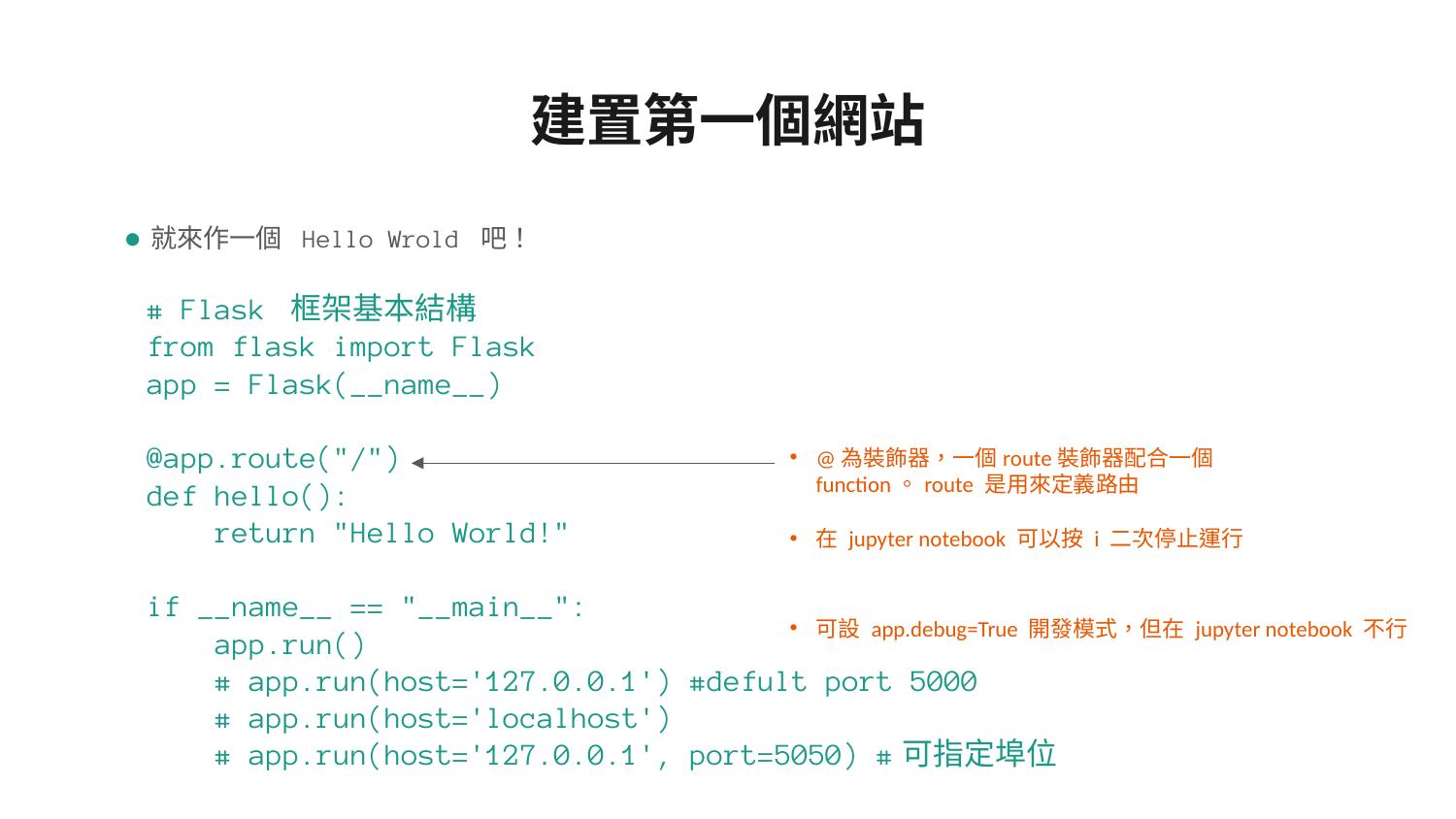

# 建置第一個網站
就來作一個 Hello Wrold 吧！
# Flask 框架基本結構
from flask import Flask
app = Flask(__name__)

@app.route("/")
def hello():
    return "Hello World!"

if __name__ == "__main__":
    app.run()
    # app.run(host='127.0.0.1') #defult port 5000
    # app.run(host='localhost')
    # app.run(host='127.0.0.1', port=5050) #可指定埠位
@為裝飾器，一個route裝飾器配合一個 function。route 是用來定義路由
在 jupyter notebook 可以按 i 二次停止運行
可設 app.debug=True 開發模式，但在 jupyter notebook 不行
7